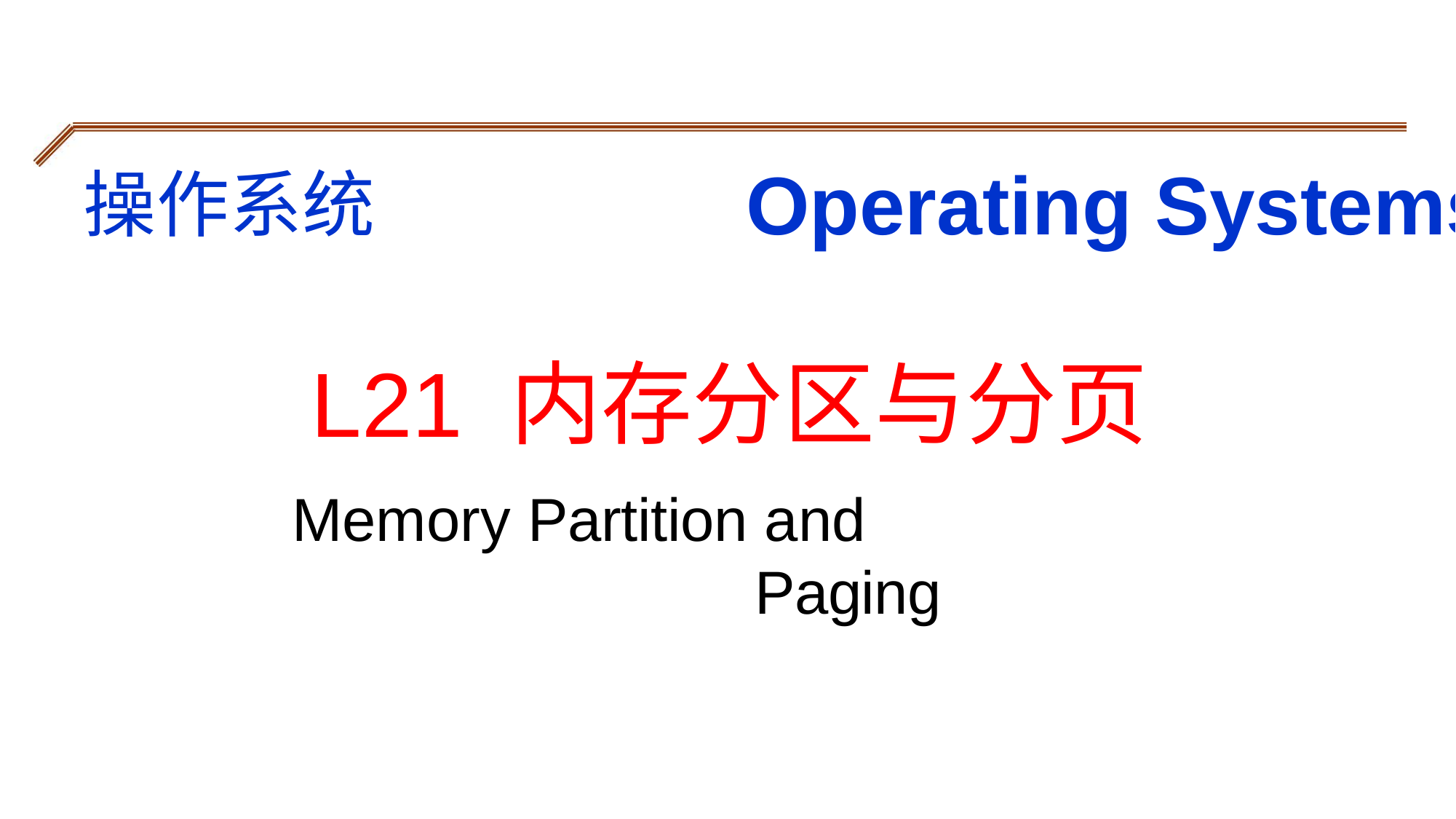

Operating Systems
操作系统
L21 内存分区与分页
Memory Partition and
Paging